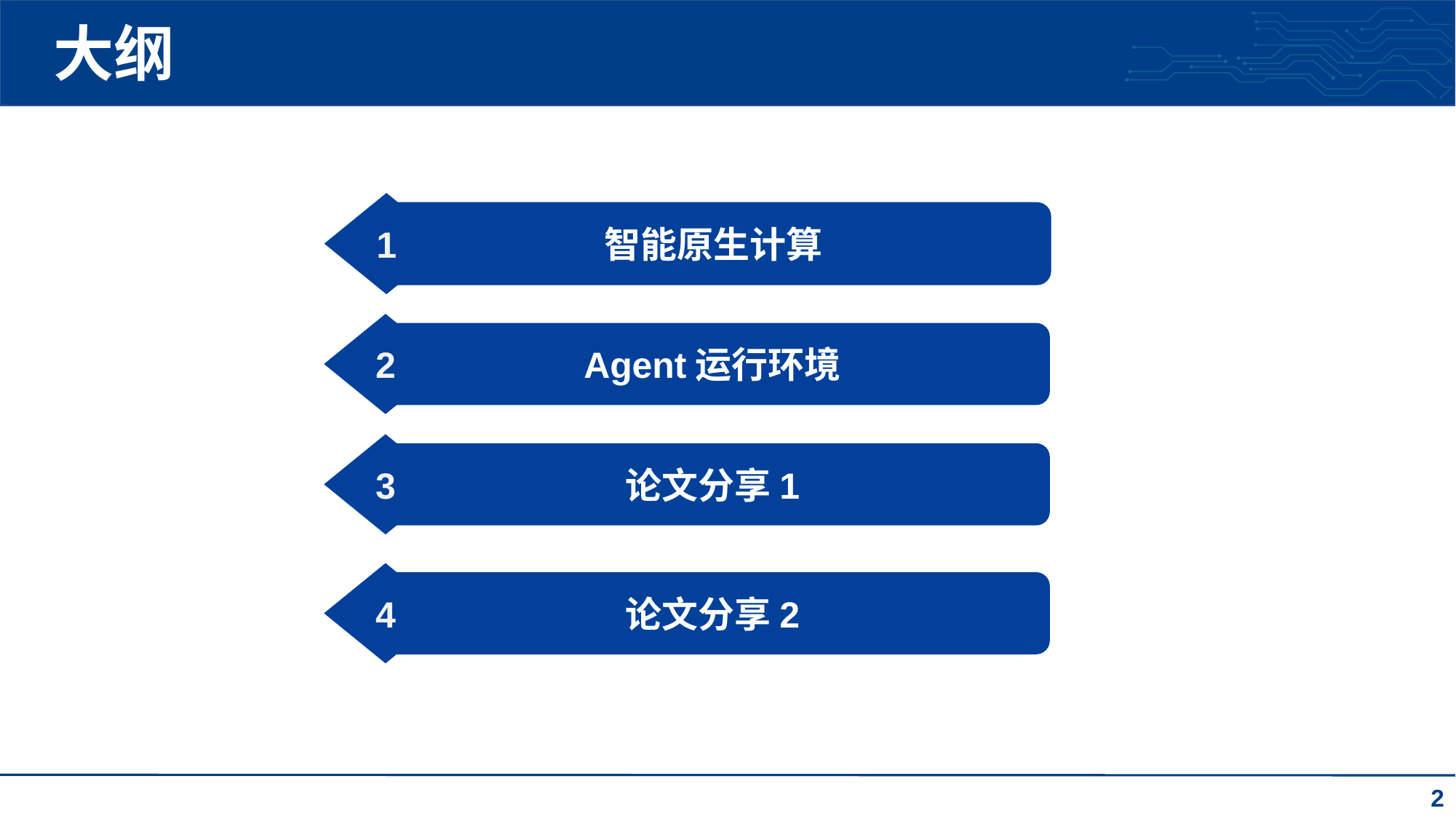

# 大纲
1
智能原生计算
2
Agent运行环境
3
论文分享1
4
论文分享2
2